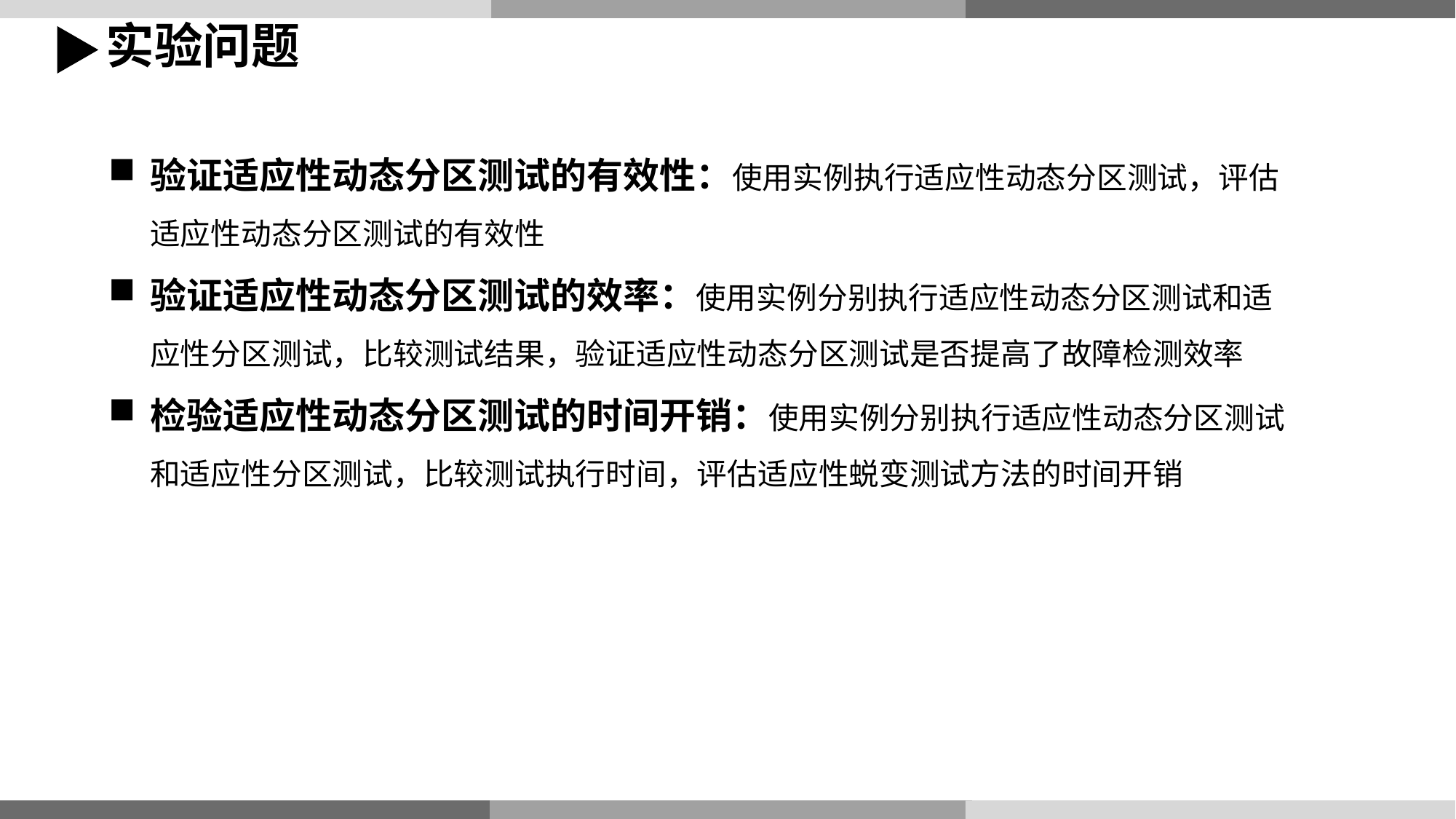

实验问题

验证适应性动态分区测试的有效性：使用实例执行适应性动态分区测试，评估适应性动态分区测试的有效性
验证适应性动态分区测试的效率：使用实例分别执行适应性动态分区测试和适应性分区测试，比较测试结果，验证适应性动态分区测试是否提高了故障检测效率
检验适应性动态分区测试的时间开销：使用实例分别执行适应性动态分区测试和适应性分区测试，比较测试执行时间，评估适应性蜕变测试方法的时间开销